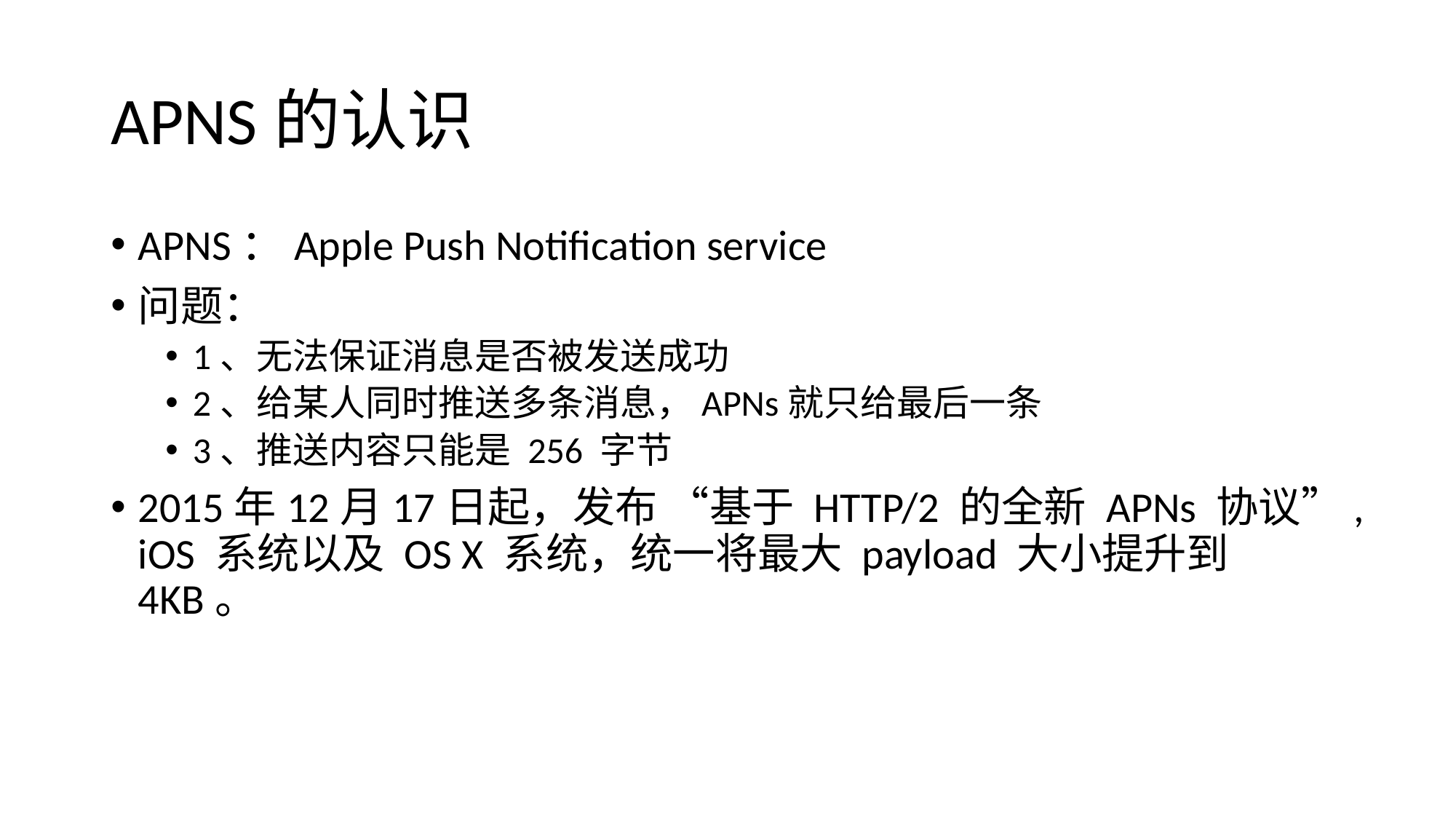

# APNS的认识
APNS：Apple Push Notification service
问题：
1、无法保证消息是否被发送成功
2、给某人同时推送多条消息，APNs就只给最后一条
3、推送内容只能是 256 字节
2015年12月17日起，发布 “基于 HTTP/2 的全新 APNs 协议”,iOS 系统以及 OS X 系统，统一将最大 payload 大小提升到4KB。